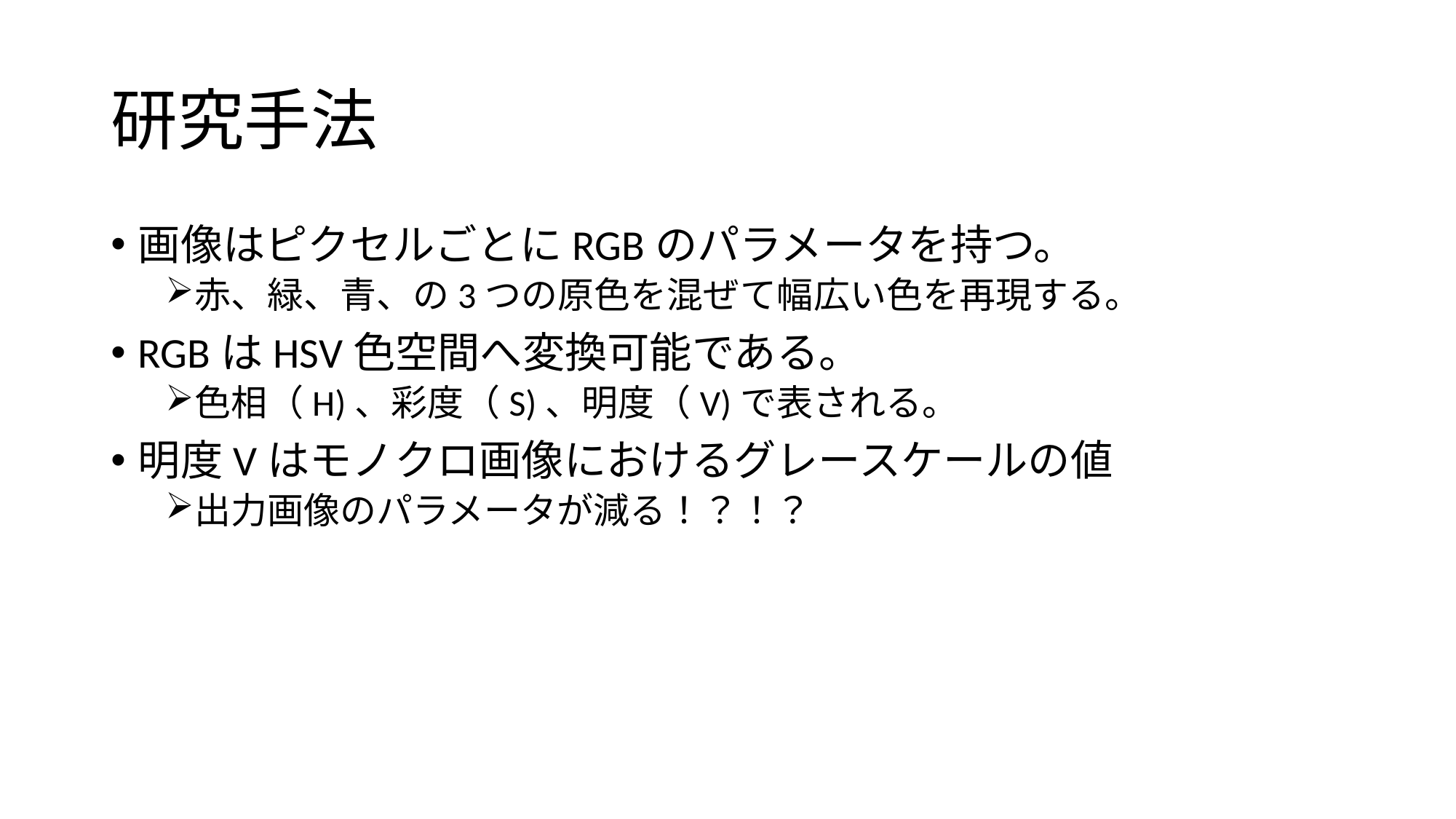

# 研究手法
画像はピクセルごとにRGBのパラメータを持つ。
赤、緑、青、の3つの原色を混ぜて幅広い色を再現する。
RGBはHSV色空間へ変換可能である。
色相（H)、彩度（S)、明度（V)で表される。
明度Vはモノクロ画像におけるグレースケールの値
出力画像のパラメータが減る！？！？